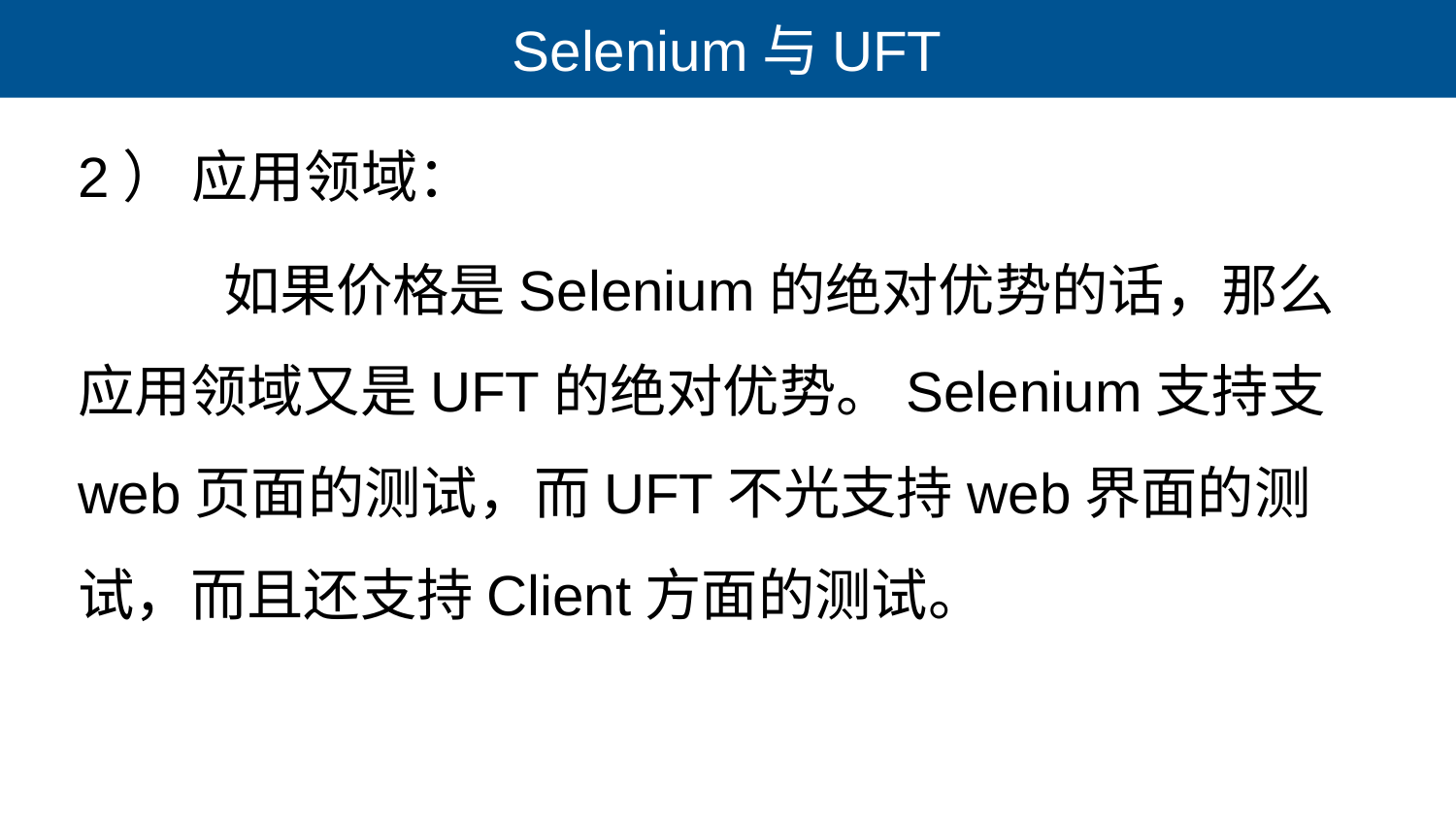

# Selenium与UFT
2） 应用领域：
 	如果价格是Selenium的绝对优势的话，那么应用领域又是UFT的绝对优势。Selenium支持支web页面的测试，而UFT不光支持web界面的测试，而且还支持Client方面的测试。